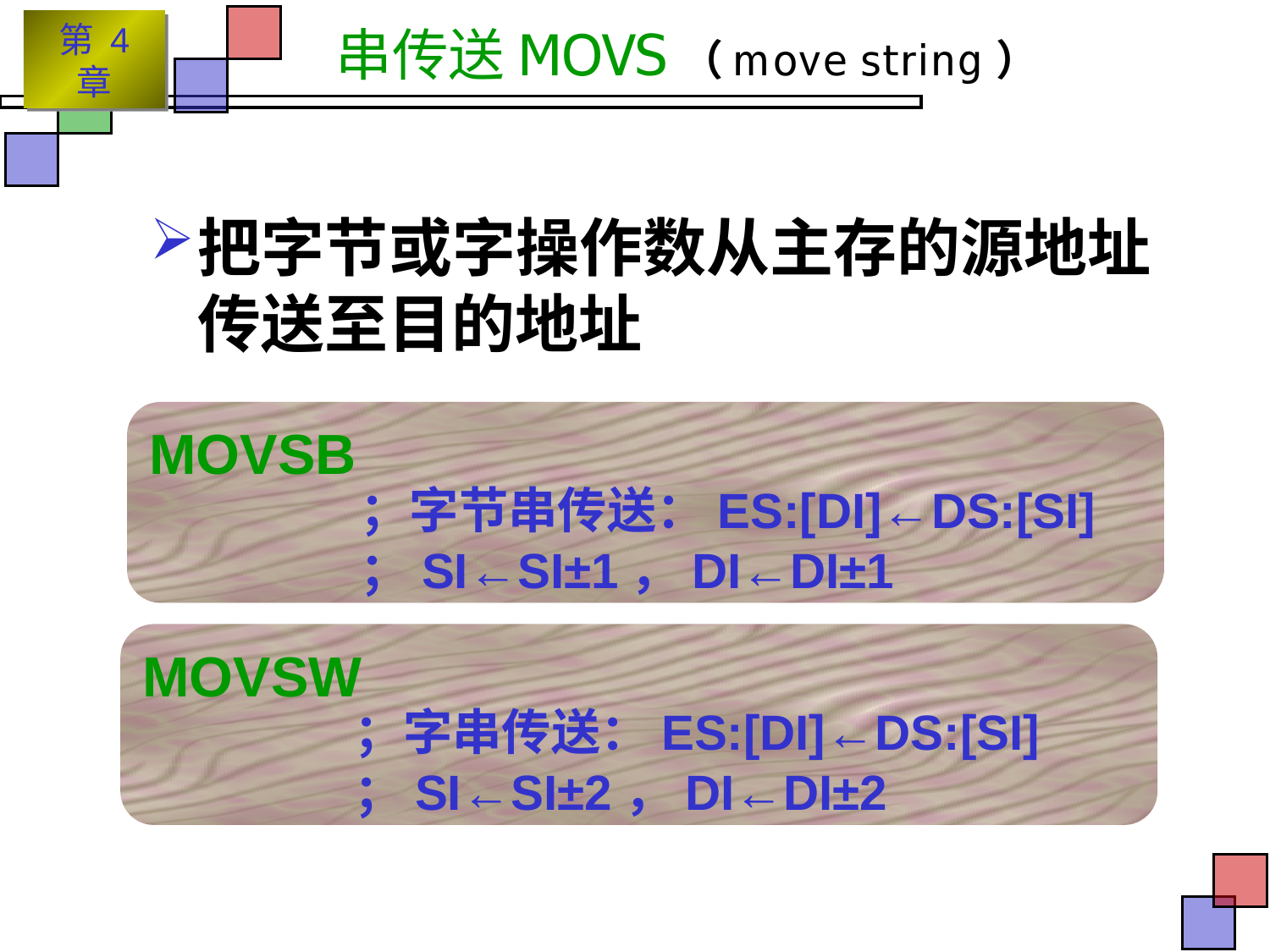

# 串传送MOVS（move string）
把字节或字操作数从主存的源地址传送至目的地址
MOVSB
	；字节串传送：ES:[DI]←DS:[SI]
	；SI←SI±1，DI←DI±1
MOVSW
	；字串传送：ES:[DI]←DS:[SI]
	；SI←SI±2，DI←DI±2